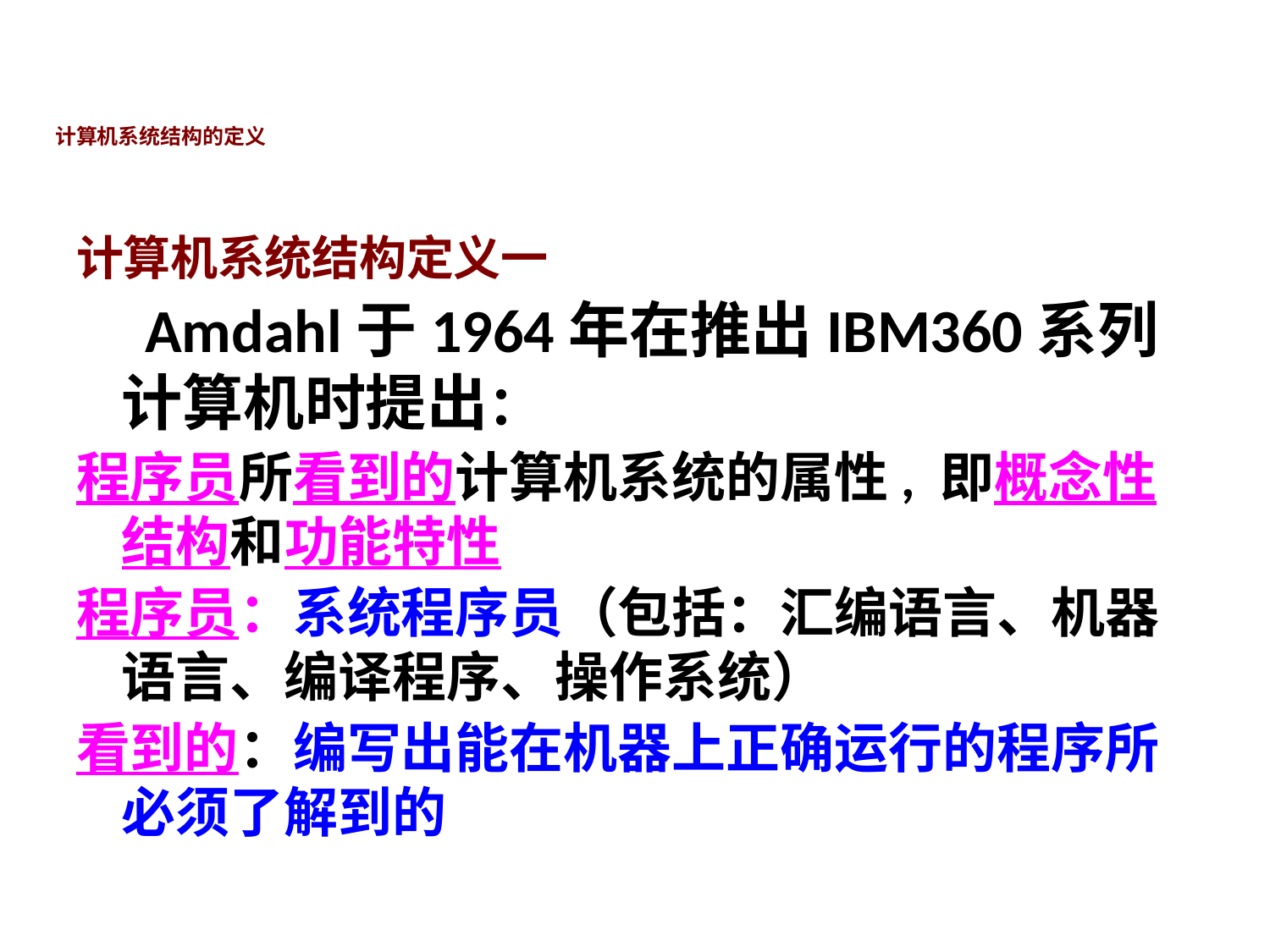

# 计算机系统结构的定义
计算机系统结构定义一
     Amdahl于1964年在推出IBM360系列计算机时提出：
程序员所看到的计算机系统的属性, 即概念性结构和功能特性
程序员：系统程序员（包括：汇编语言、机器语言、编译程序、操作系统）
看到的：编写出能在机器上正确运行的程序所必须了解到的